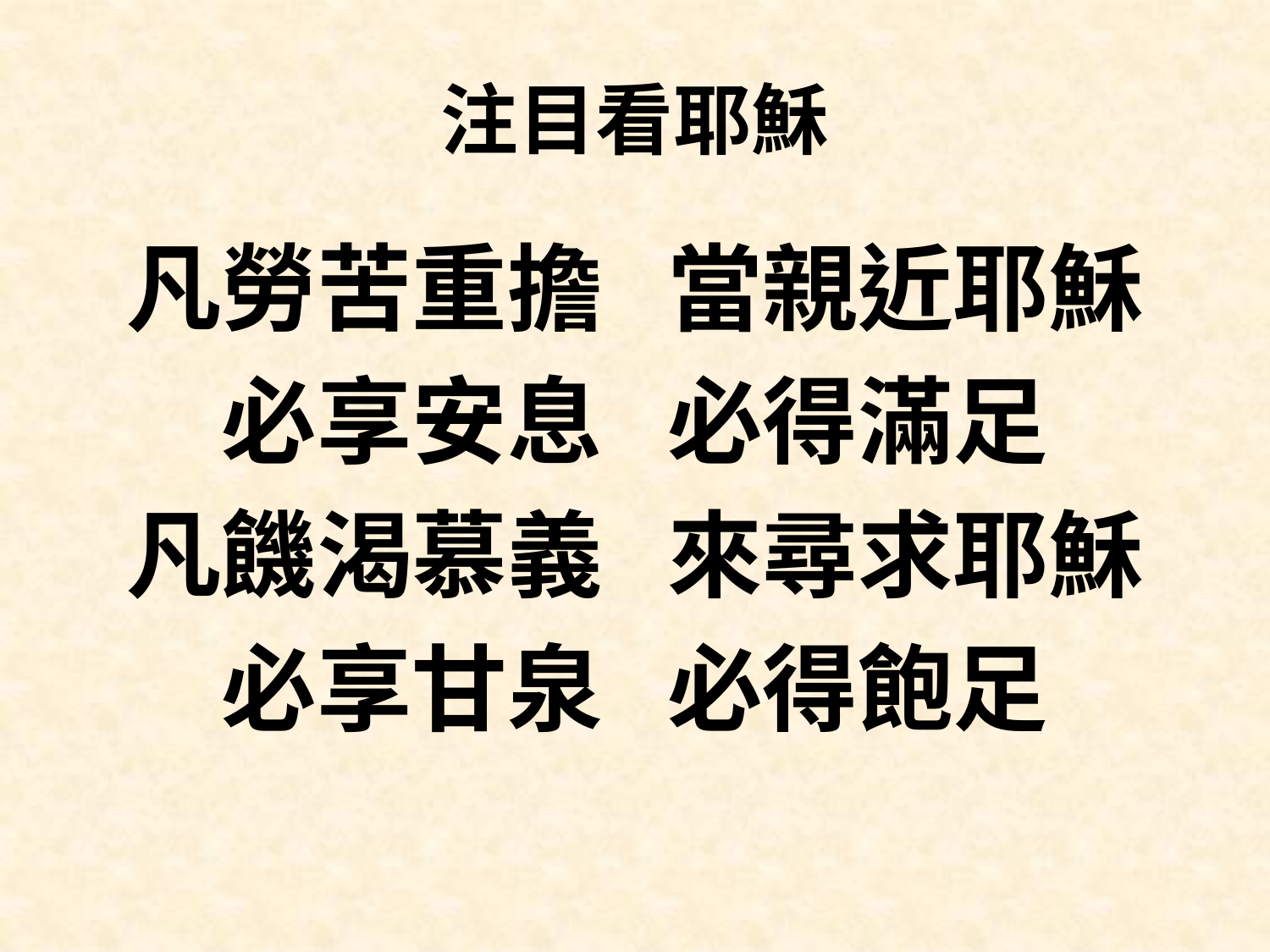

# 注目看耶穌
凡勞苦重擔   當親近耶穌
必享安息   必得滿足
凡饑渴慕義   來尋求耶穌
必享甘泉   必得飽足